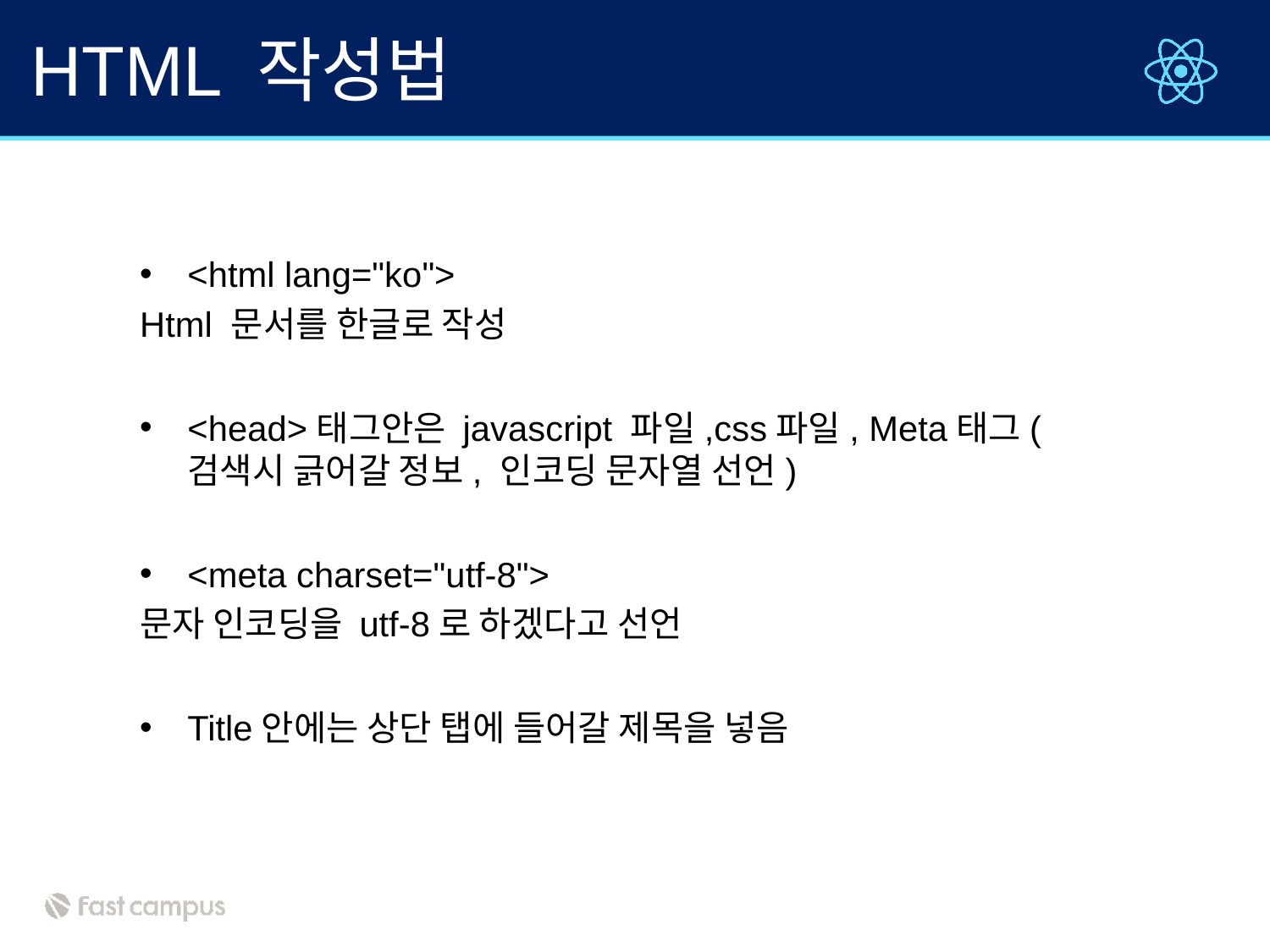

# HTML 작성법
<html lang="ko">
Html 문서를 한글로 작성

<head>태그안은 javascript 파일,css파일, Meta태그(검색시 긁어갈 정보, 인코딩 문자열 선언)

<meta charset="utf-8">
문자 인코딩을 utf-8로 하겠다고 선언

Title안에는 상단 탭에 들어갈 제목을 넣음